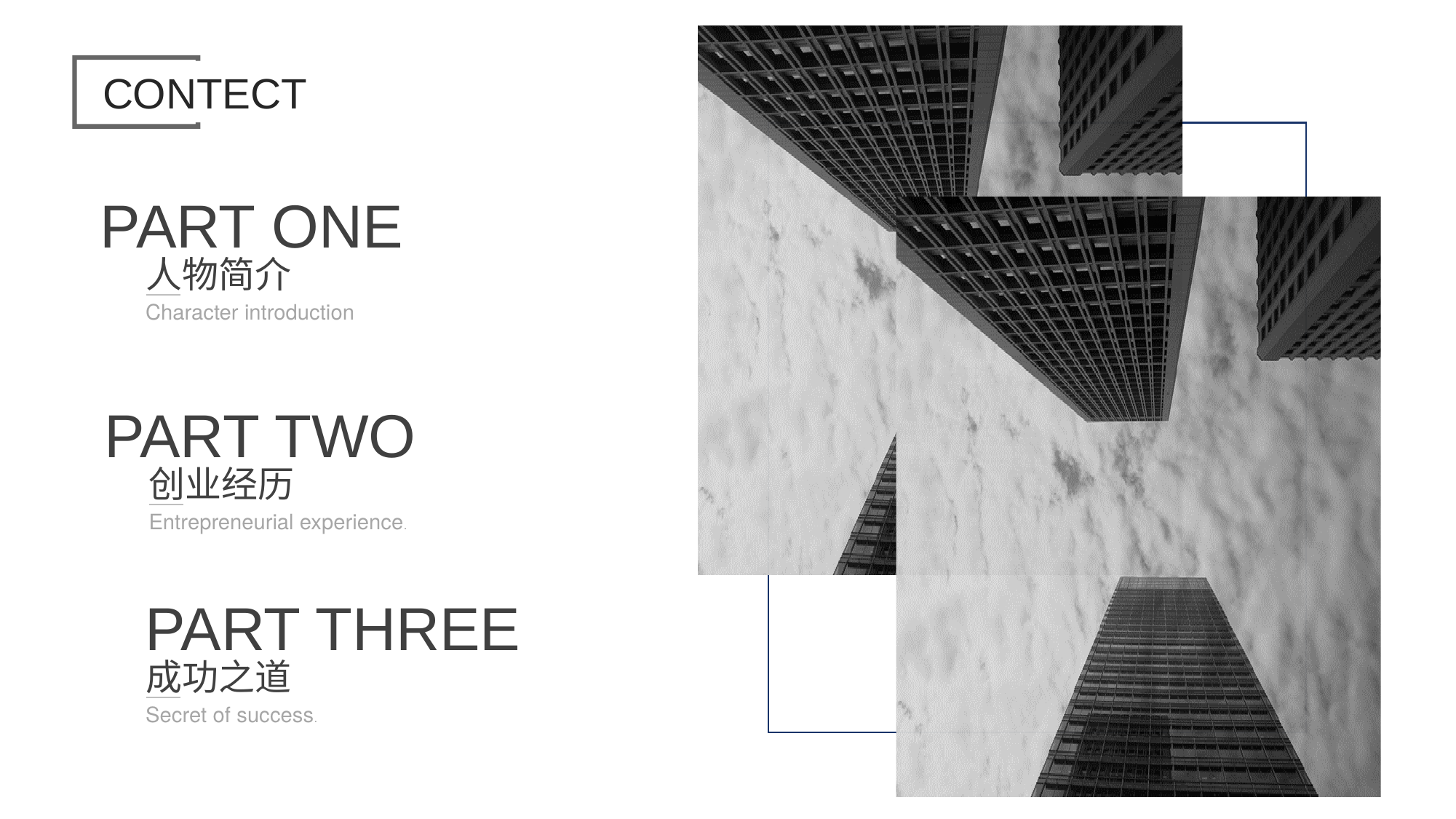

CONTECT

PART ONE
人物简介

Character introduction
PART TWO
创业经历

Entrepreneurial experience.
PART THREE
成功之道

Secret of success.